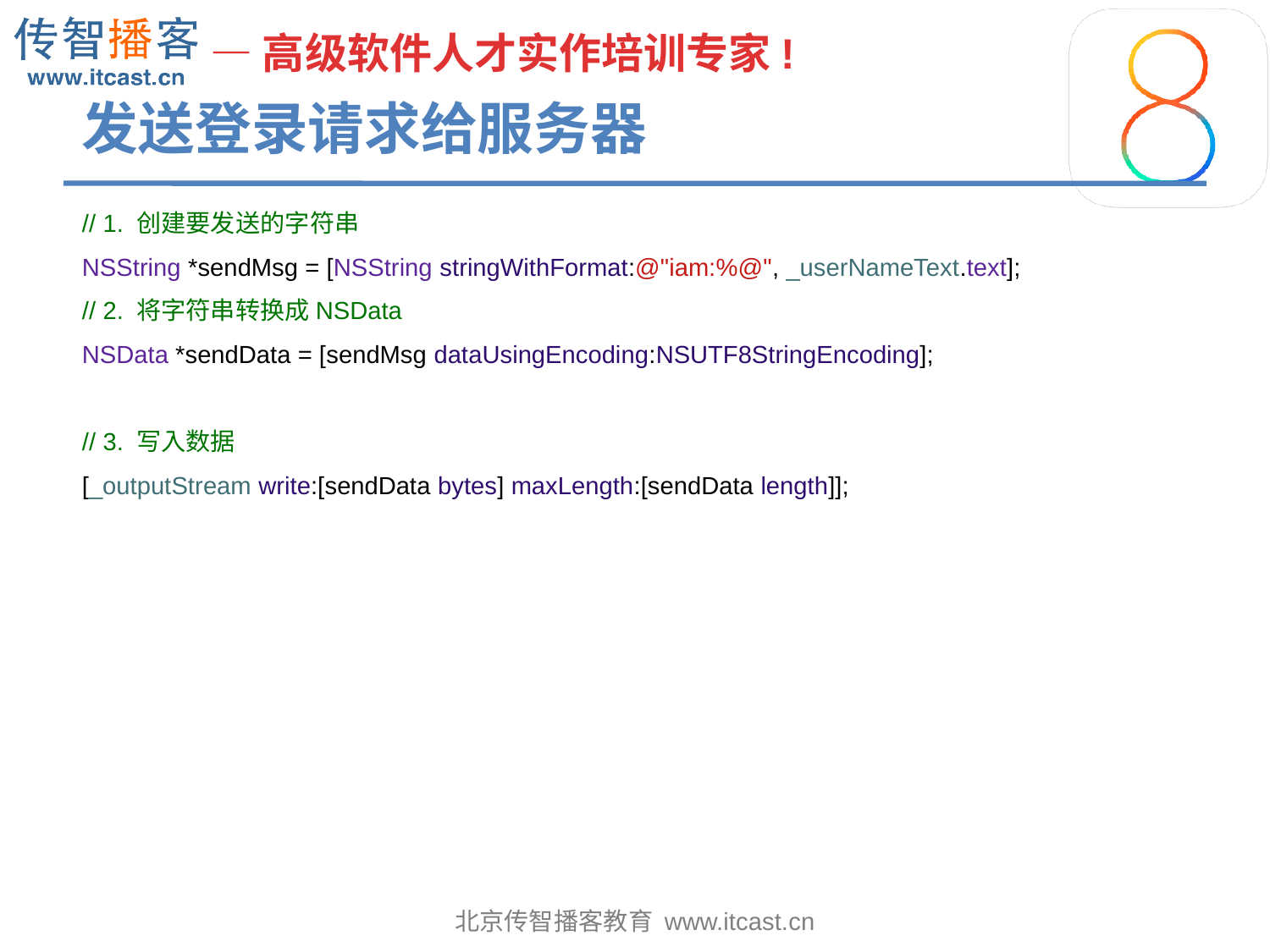

# 发送登录请求给服务器
// 1. 创建要发送的字符串
NSString *sendMsg = [NSString stringWithFormat:@"iam:%@", _userNameText.text];
// 2. 将字符串转换成NSData
NSData *sendData = [sendMsg dataUsingEncoding:NSUTF8StringEncoding];

// 3. 写入数据
[_outputStream write:[sendData bytes] maxLength:[sendData length]];